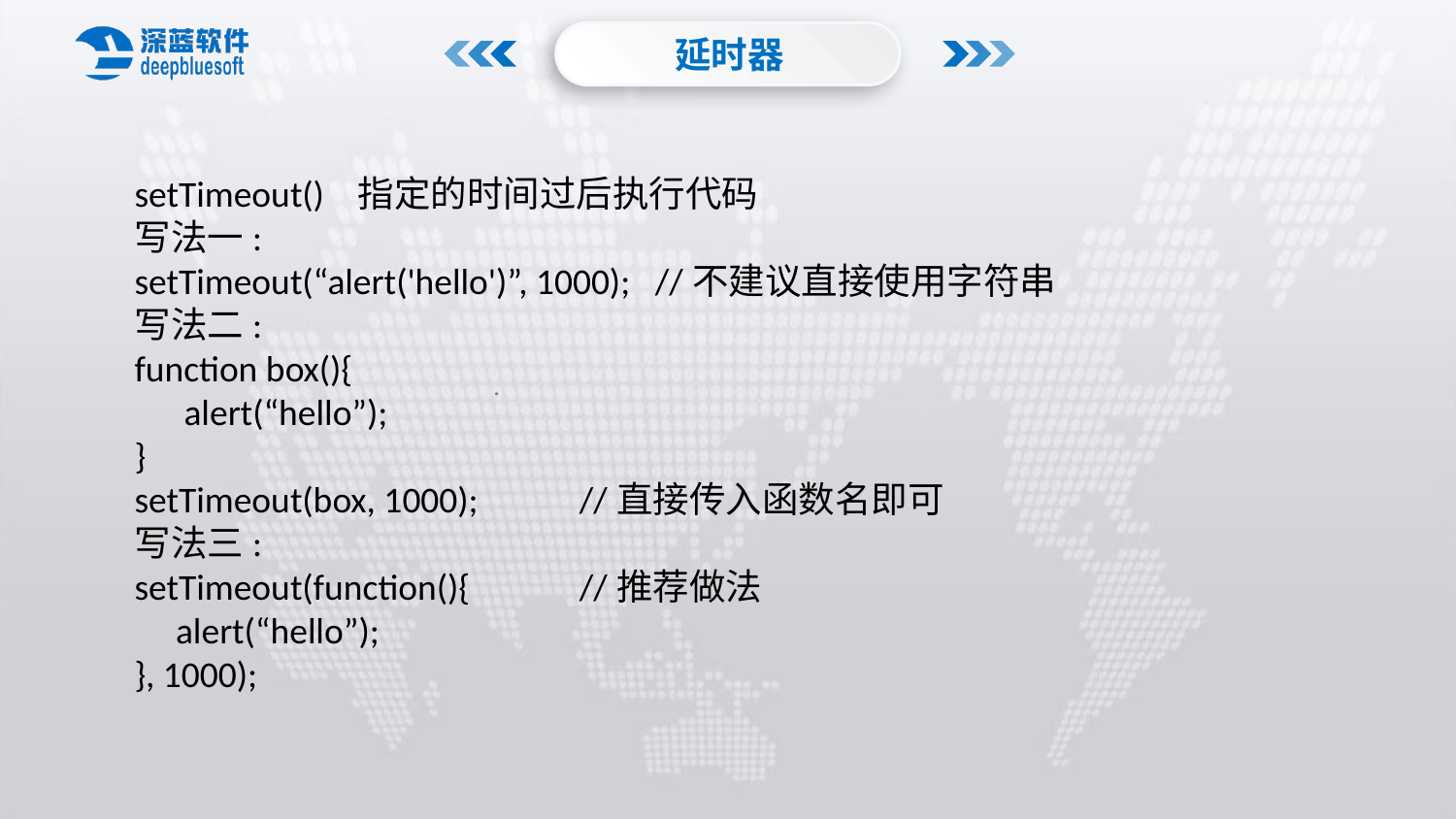

延时器

setTimeout()   指定的时间过后执行代码
写法一:
setTimeout(“alert('hello')”, 1000);   //不建议直接使用字符串
写法二:
function box(){
      alert(“hello”);
}
setTimeout(box, 1000); 	 //直接传入函数名即可
写法三:
setTimeout(function(){   	 //推荐做法
     alert(“hello”);
}, 1000);